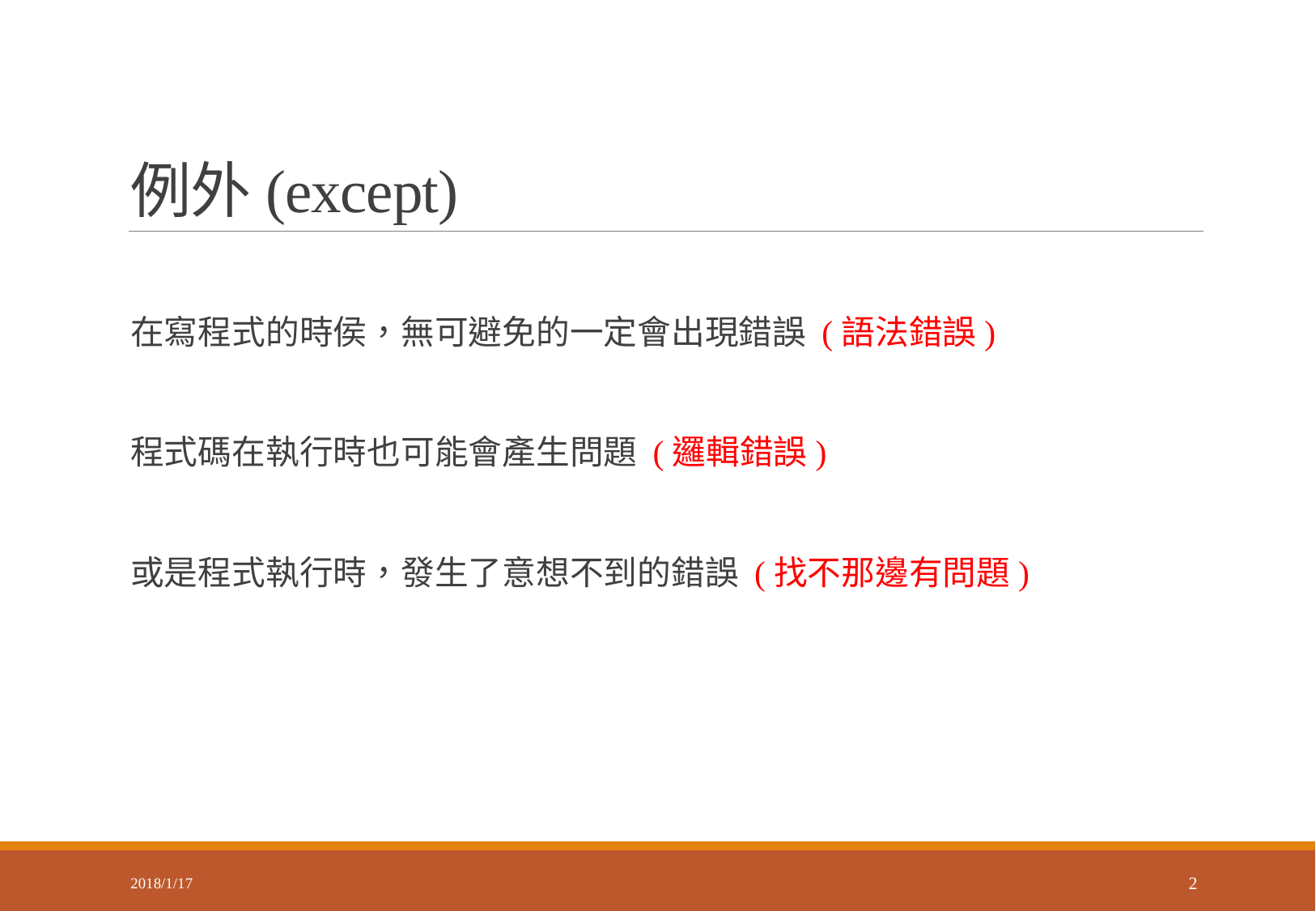

# 例外(except)

在寫程式的時侯，無可避免的一定會出現錯誤 (語法錯誤)

程式碼在執行時也可能會產生問題 (邏輯錯誤)

或是程式執行時，發生了意想不到的錯誤 (找不那邊有問題)
2018/1/17
2